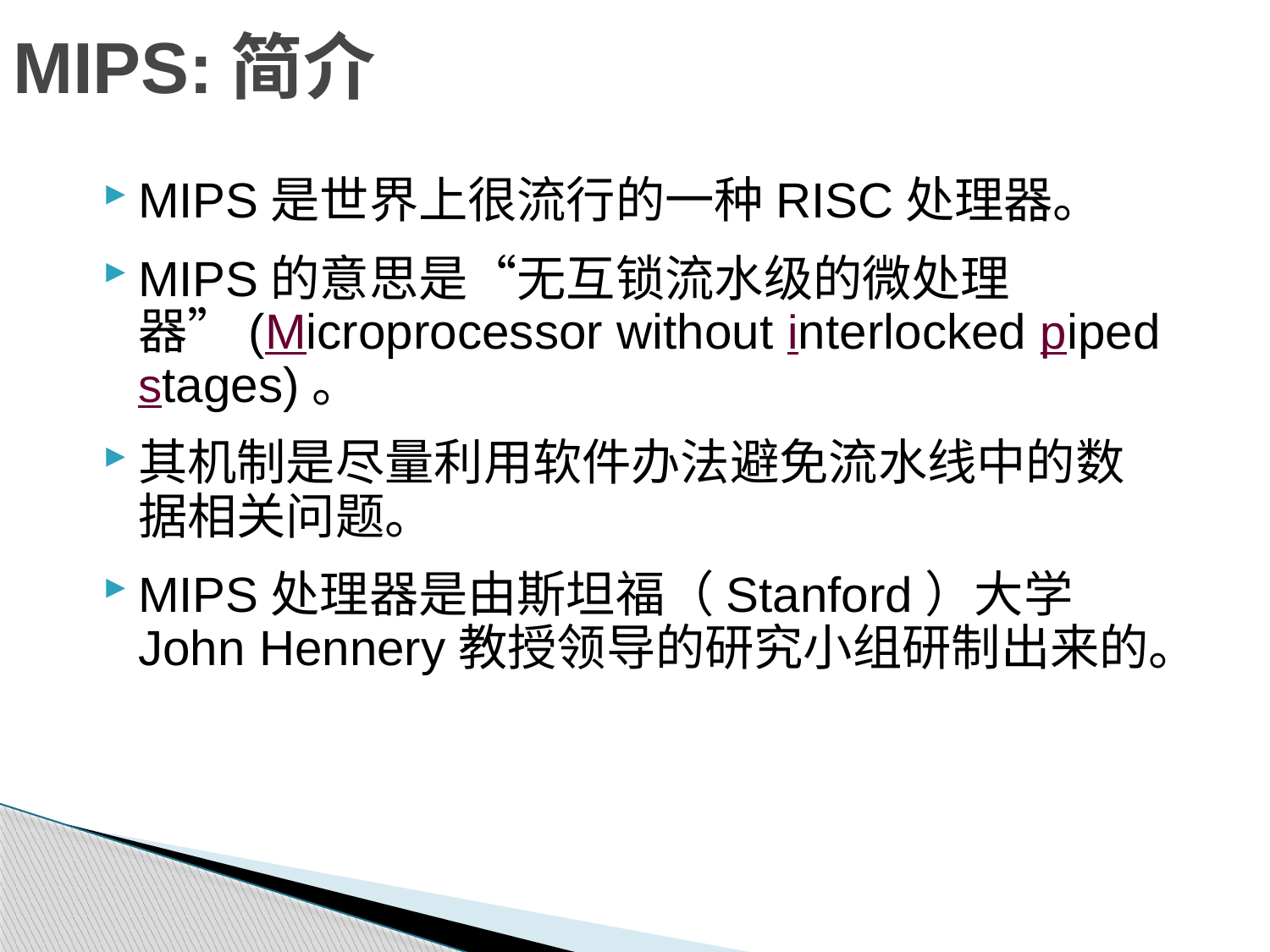

# MIPS:简介
MIPS是世界上很流行的一种RISC处理器。
MIPS的意思是“无互锁流水级的微处理器”(Microprocessor without interlocked piped stages)。
其机制是尽量利用软件办法避免流水线中的数据相关问题。
MIPS处理器是由斯坦福（Stanford）大学John Hennery教授领导的研究小组研制出来的。